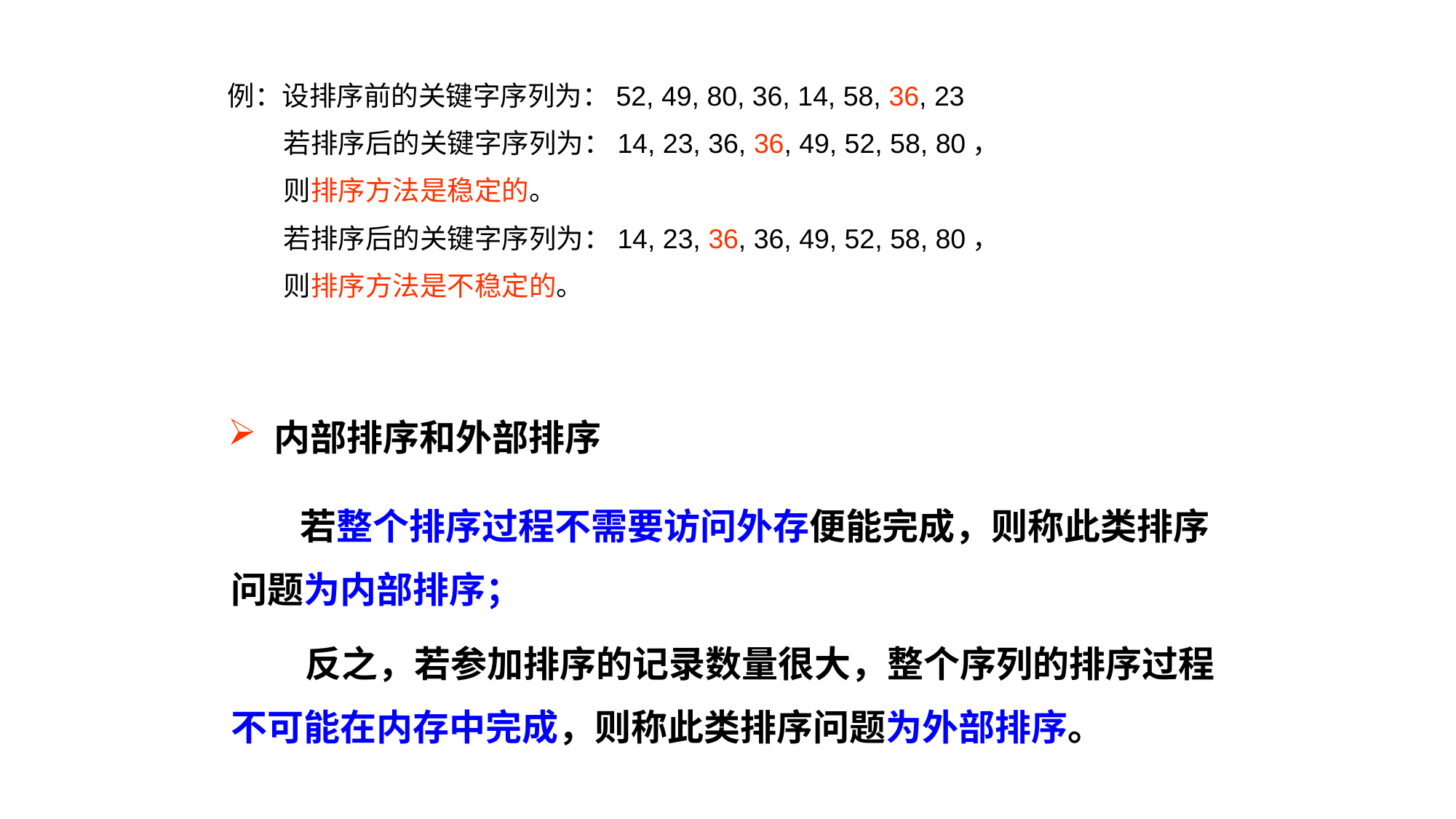

例：设排序前的关键字序列为：52, 49, 80, 36, 14, 58, 36, 23
        若排序后的关键字序列为：14, 23, 36, 36, 49, 52, 58, 80，
        则排序方法是稳定的。
        若排序后的关键字序列为：14, 23, 36, 36, 49, 52, 58, 80，
        则排序方法是不稳定的。
 内部排序和外部排序
　    若整个排序过程不需要访问外存便能完成，则称此类排序
问题为内部排序；
        反之，若参加排序的记录数量很大，整个序列的排序过程
不可能在内存中完成，则称此类排序问题为外部排序。